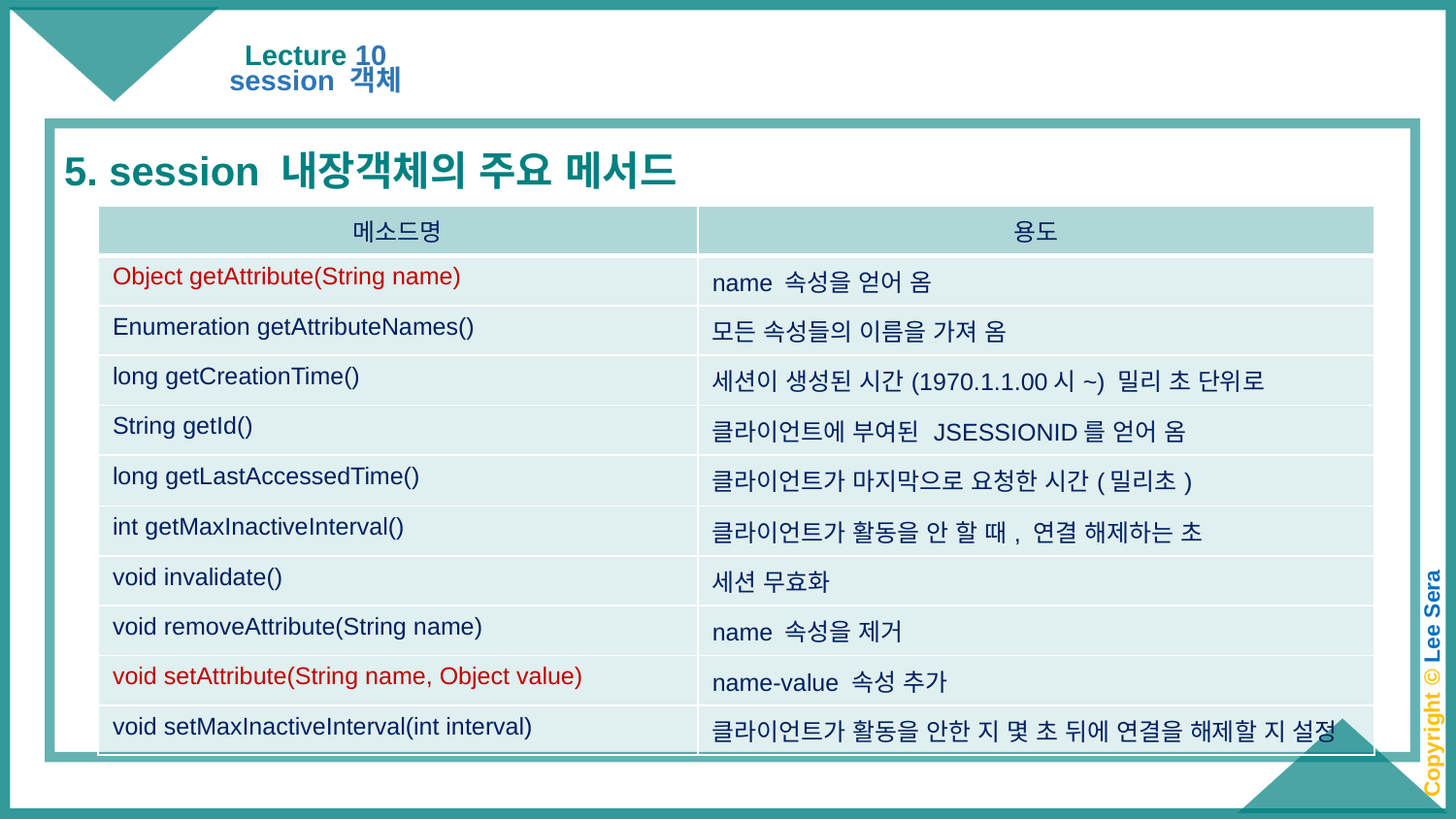

# Lecture 10
session 객체
5. session 내장객체의 주요 메서드

| 메소드명 | 용도 |
| --- | --- |
| Object getAttribute(String name) | name 속성을 얻어 옴 |
| Enumeration getAttributeNames() | 모든 속성들의 이름을 가져 옴 |
| long getCreationTime() | 세션이 생성된 시간(1970.1.1.00시~) 밀리 초 단위로 |
| String getId() | 클라이언트에 부여된 JSESSIONID를 얻어 옴 |
| long getLastAccessedTime() | 클라이언트가 마지막으로 요청한 시간(밀리초) |
| int getMaxInactiveInterval() | 클라이언트가 활동을 안 할 때, 연결 해제하는 초 |
| void invalidate() | 세션 무효화 |
| void removeAttribute(String name) | name 속성을 제거 |
| void setAttribute(String name, Object value) | name-value 속성 추가 |
| void setMaxInactiveInterval(int interval) | 클라이언트가 활동을 안한 지 몇 초 뒤에 연결을 해제할 지 설정 |
Copyright © Lee Sera